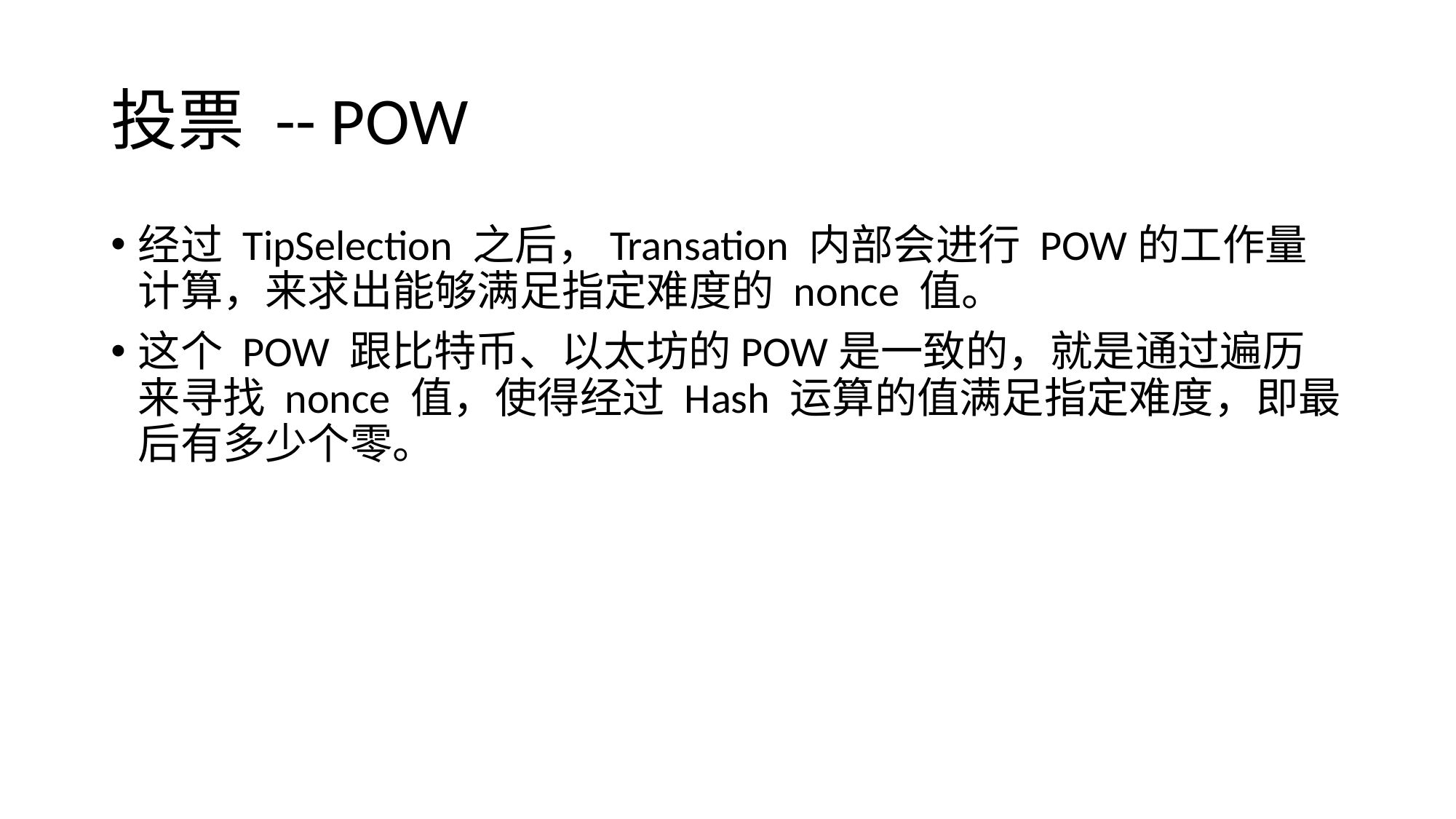

# 投票 -- POW
经过 TipSelection 之后，Transation 内部会进行 POW的工作量计算，来求出能够满足指定难度的 nonce 值。
这个 POW 跟比特币、以太坊的POW是一致的，就是通过遍历来寻找 nonce 值，使得经过 Hash 运算的值满足指定难度，即最后有多少个零。